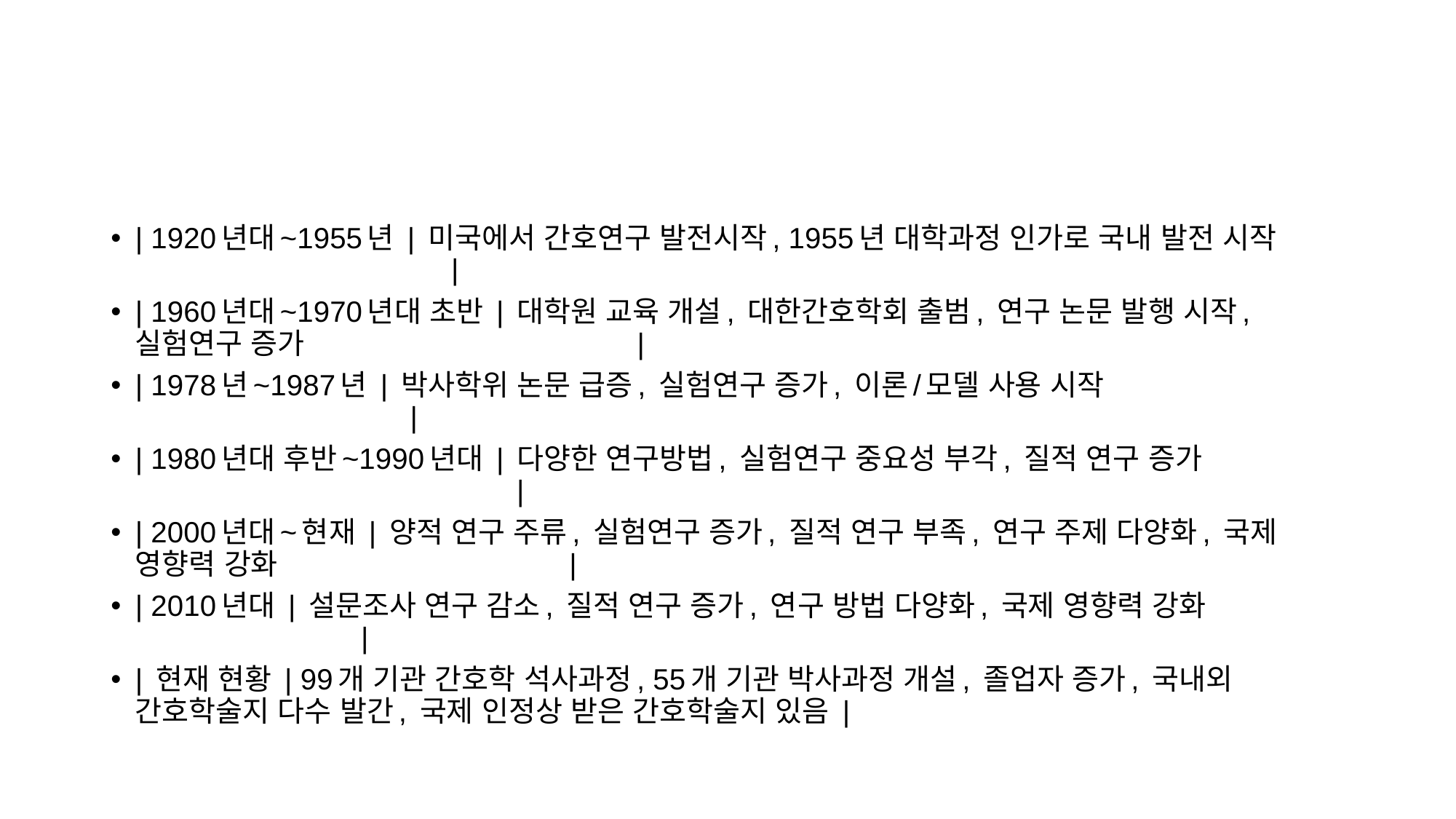

#
| 1920년대~1955년 | 미국에서 간호연구 발전시작, 1955년 대학과정 인가로 국내 발전 시작                                               |
| 1960년대~1970년대 초반 | 대학원 교육 개설, 대한간호학회 출범, 연구 논문 발행 시작, 실험연구 증가                                        |
| 1978년~1987년 | 박사학위 논문 급증, 실험연구 증가, 이론/모델 사용 시작                                                               |
| 1980년대 후반~1990년대 | 다양한 연구방법, 실험연구 중요성 부각, 질적 연구 증가                                                                |
| 2000년대~현재 | 양적 연구 주류, 실험연구 증가, 질적 연구 부족, 연구 주제 다양화, 국제 영향력 강화                                   |
| 2010년대 | 설문조사 연구 감소, 질적 연구 증가, 연구 방법 다양화, 국제 영향력 강화                                            |
| 현재 현황 | 99개 기관 간호학 석사과정, 55개 기관 박사과정 개설, 졸업자 증가, 국내외 간호학술지 다수 발간, 국제 인정상 받은 간호학술지 있음 |